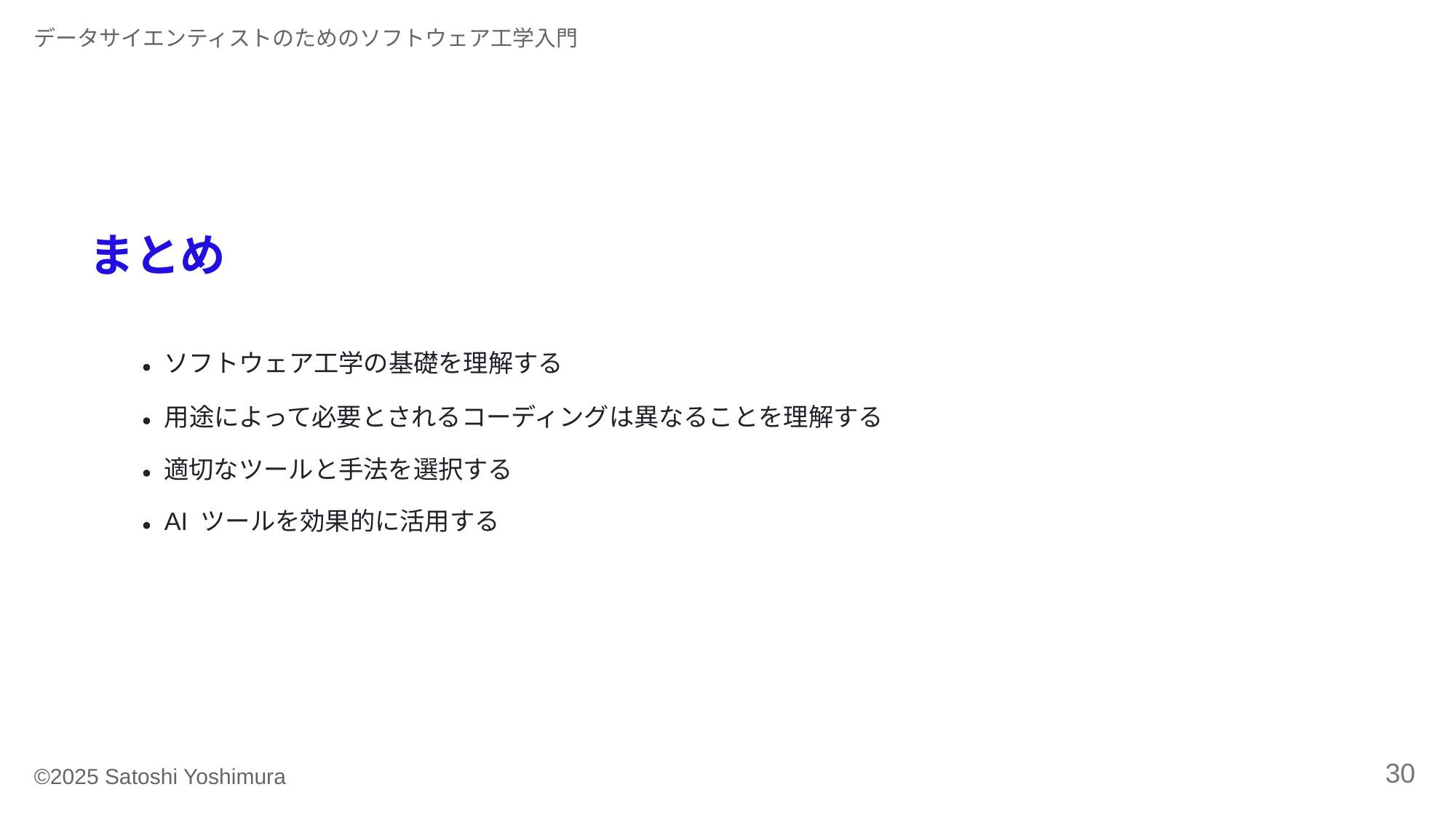

データサイエンティストのためのソフトウェア⼯学⼊⾨
まとめ
ソフトウェア⼯学の基礎を理解する

⽤途によって必要とされるコーディングは異なることを理解する

適切なツールと⼿法を選択する

AI ツールを効果的に活⽤する

30
©2025 Satoshi Yoshimura